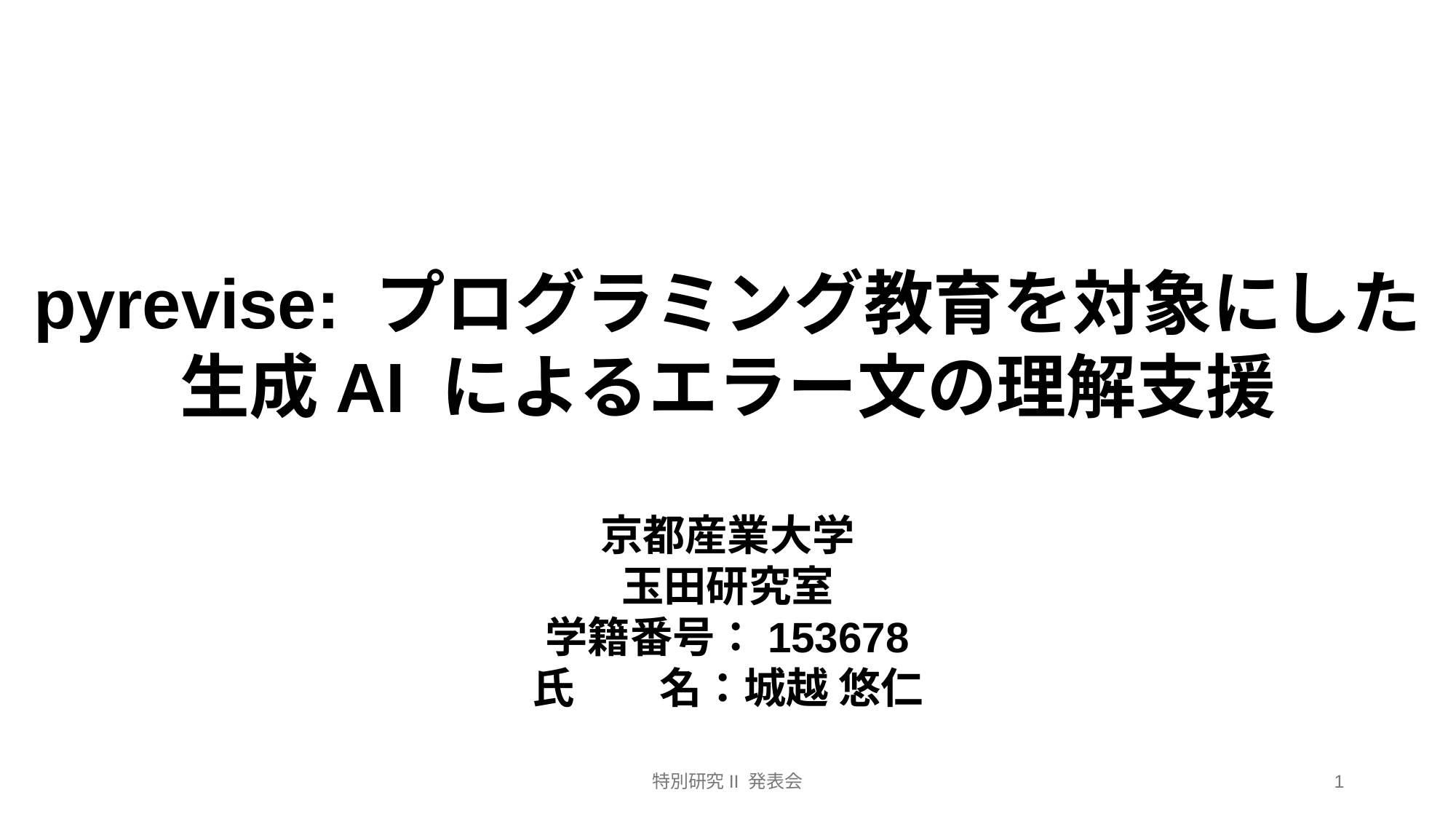

pyrevise: プログラミング教育を対象にした
生成AI によるエラー文の理解支援
京都産業大学
玉田研究室
学籍番号：153678
氏　　名：城越 悠仁
特別研究II 発表会
1